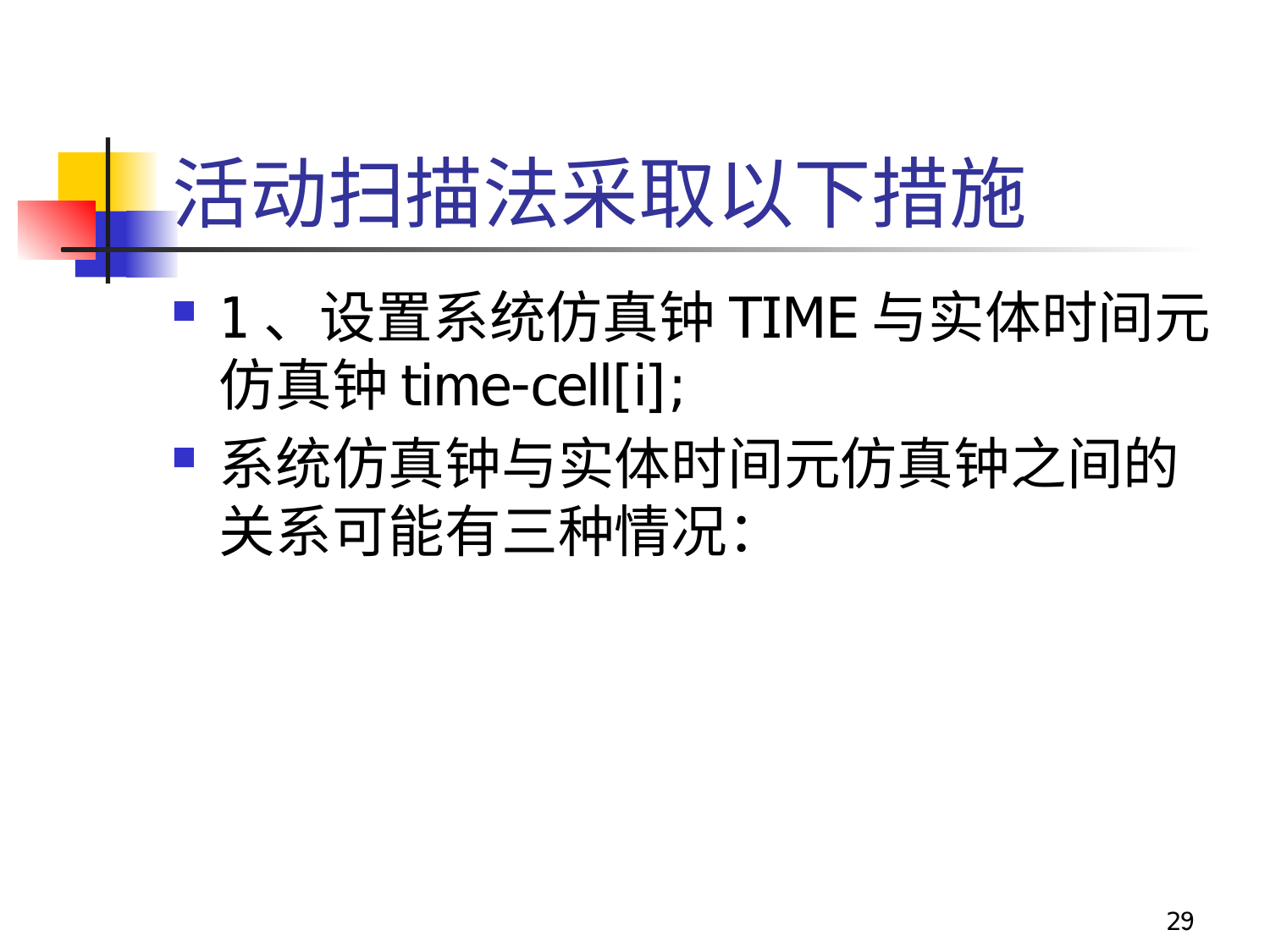

# 活动扫描法采取以下措施
1、设置系统仿真钟TIME与实体时间元仿真钟time-cell[i];
系统仿真钟与实体时间元仿真钟之间的关系可能有三种情况：
29